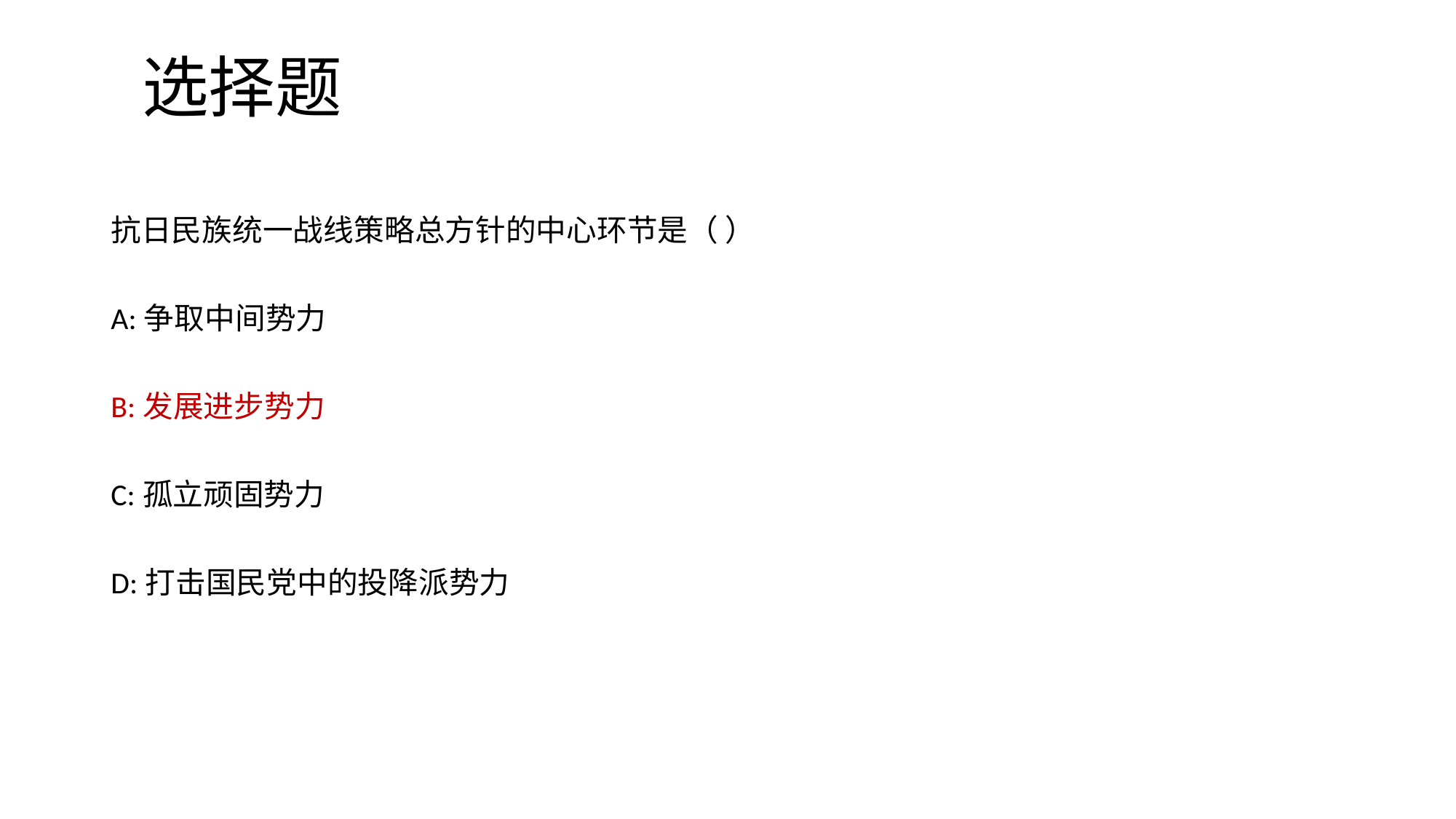

# 选择题
抗日民族统一战线策略总方针的中心环节是（ ）
A:争取中间势力
B:发展进步势力
C:孤立顽固势力
D:打击国民党中的投降派势力